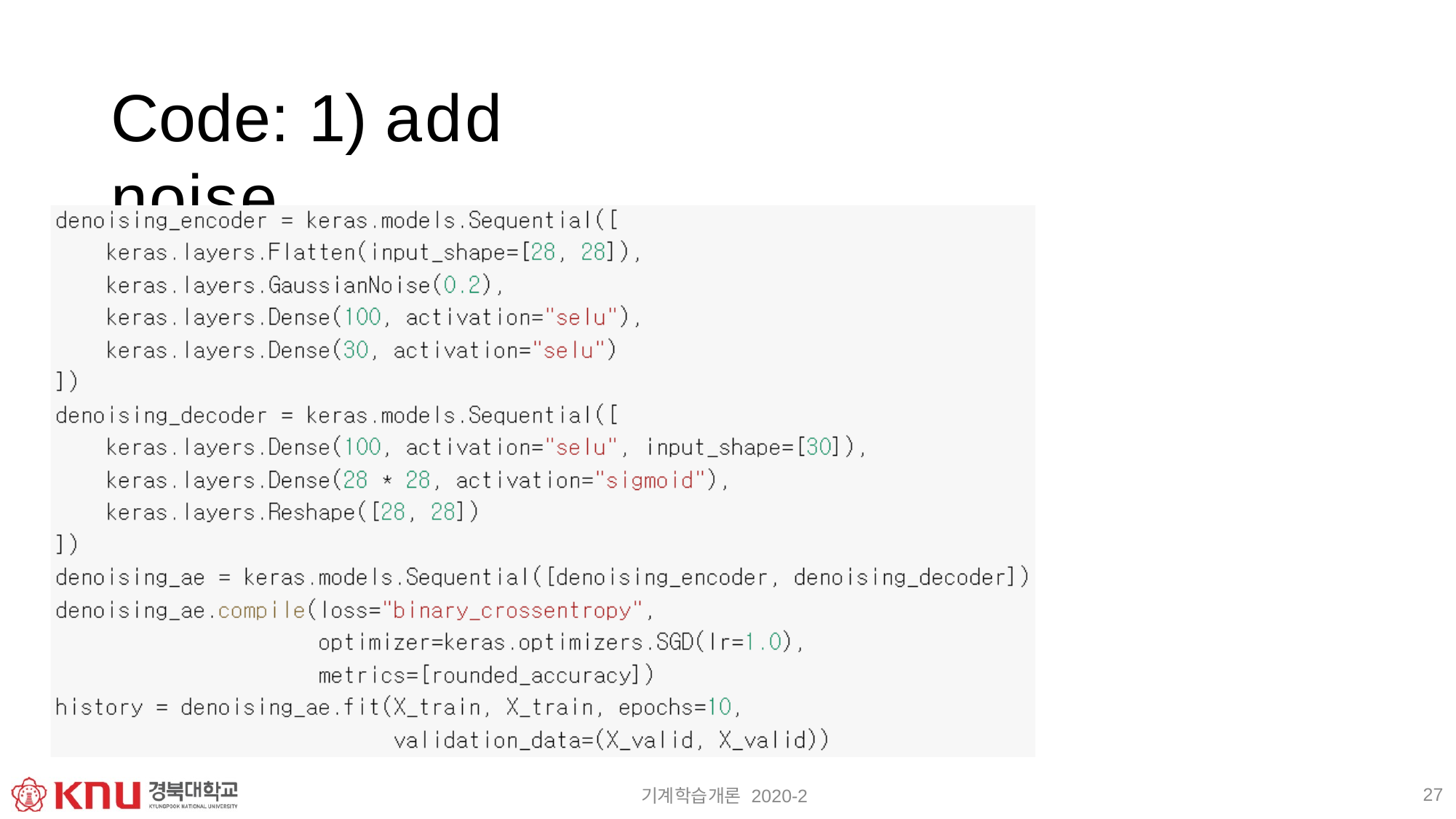

# Code: 1) add noise

27
기계학습개론 2020-2